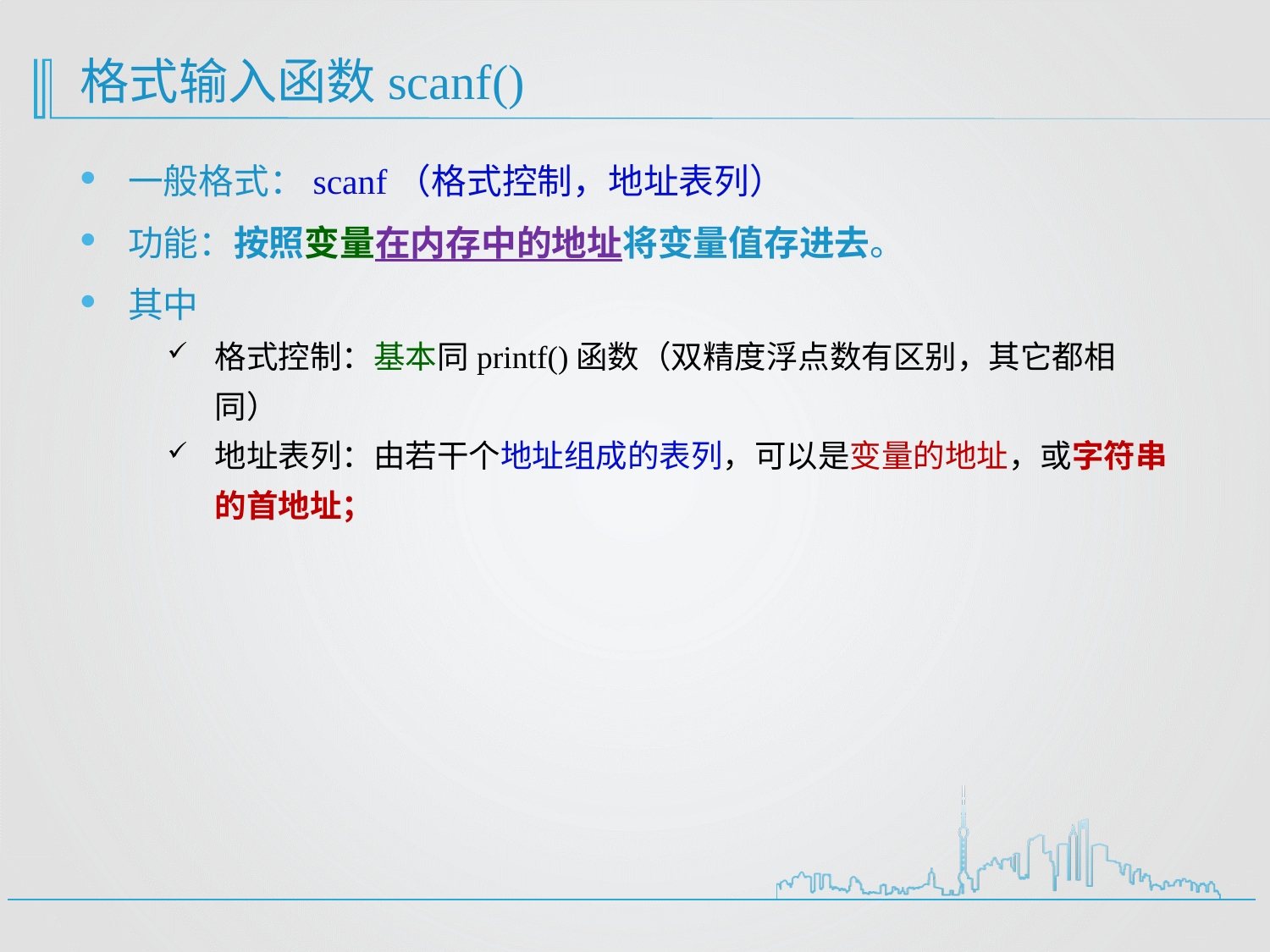

# 格式输入函数scanf()
一般格式：scanf（格式控制，地址表列）
功能：按照变量在内存中的地址将变量值存进去。
其中
格式控制：基本同printf()函数（双精度浮点数有区别，其它都相同）
地址表列：由若干个地址组成的表列，可以是变量的地址，或字符串的首地址；